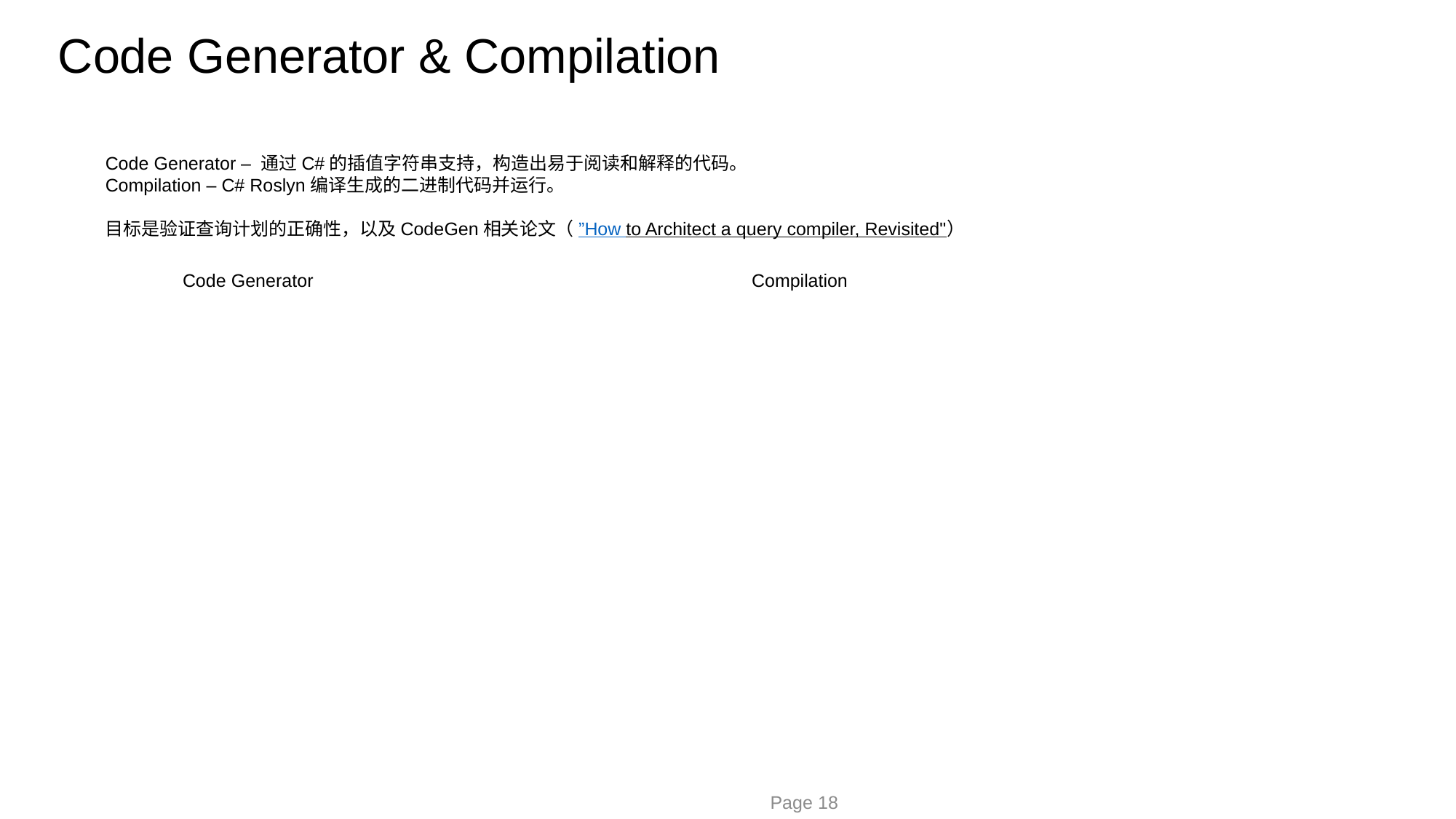

# Code Generator & Compilation
Code Generator – 通过C#的插值字符串支持，构造出易于阅读和解释的代码。
Compilation – C# Roslyn编译生成的二进制代码并运行。

目标是验证查询计划的正确性，以及CodeGen相关论文（”How to Architect a query compiler, Revisited"）
Code Generator
Compilation
Page 18